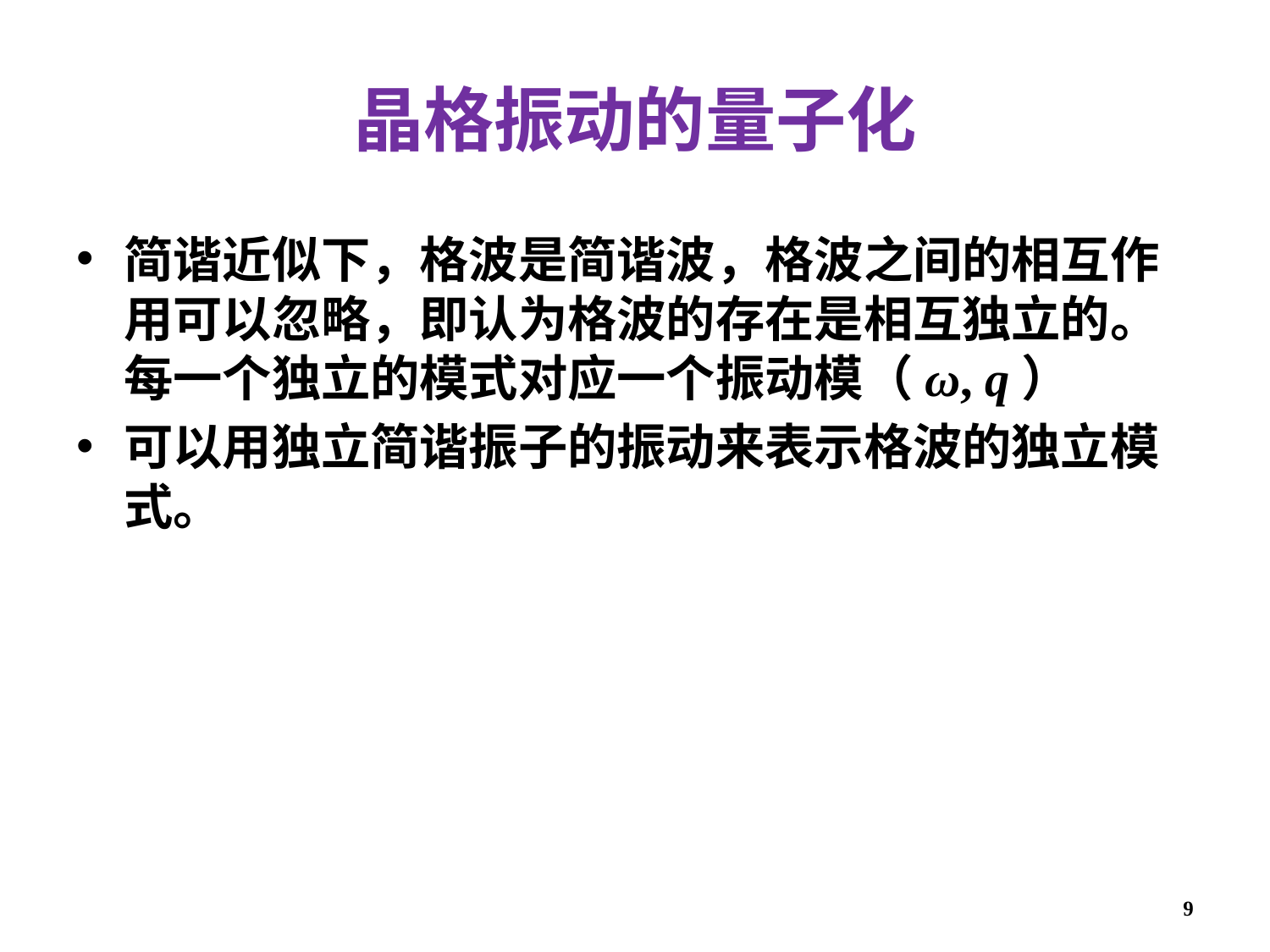

# 晶格振动的量子化
简谐近似下，格波是简谐波，格波之间的相互作用可以忽略，即认为格波的存在是相互独立的。每一个独立的模式对应一个振动模（ω, q）
可以用独立简谐振子的振动来表示格波的独立模式。
9